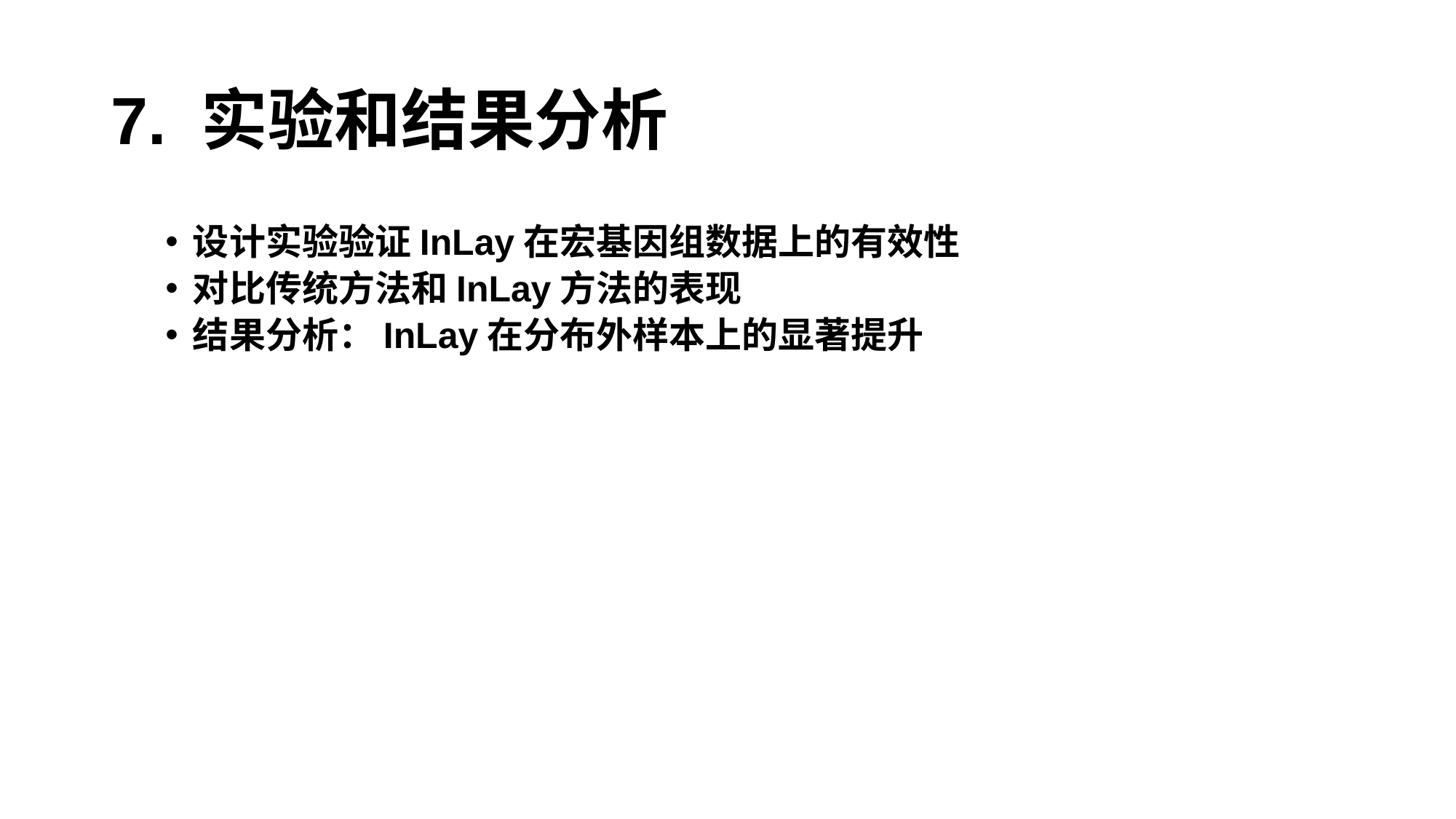

# 7. 实验和结果分析
设计实验验证InLay在宏基因组数据上的有效性
对比传统方法和InLay方法的表现
结果分析：InLay在分布外样本上的显著提升